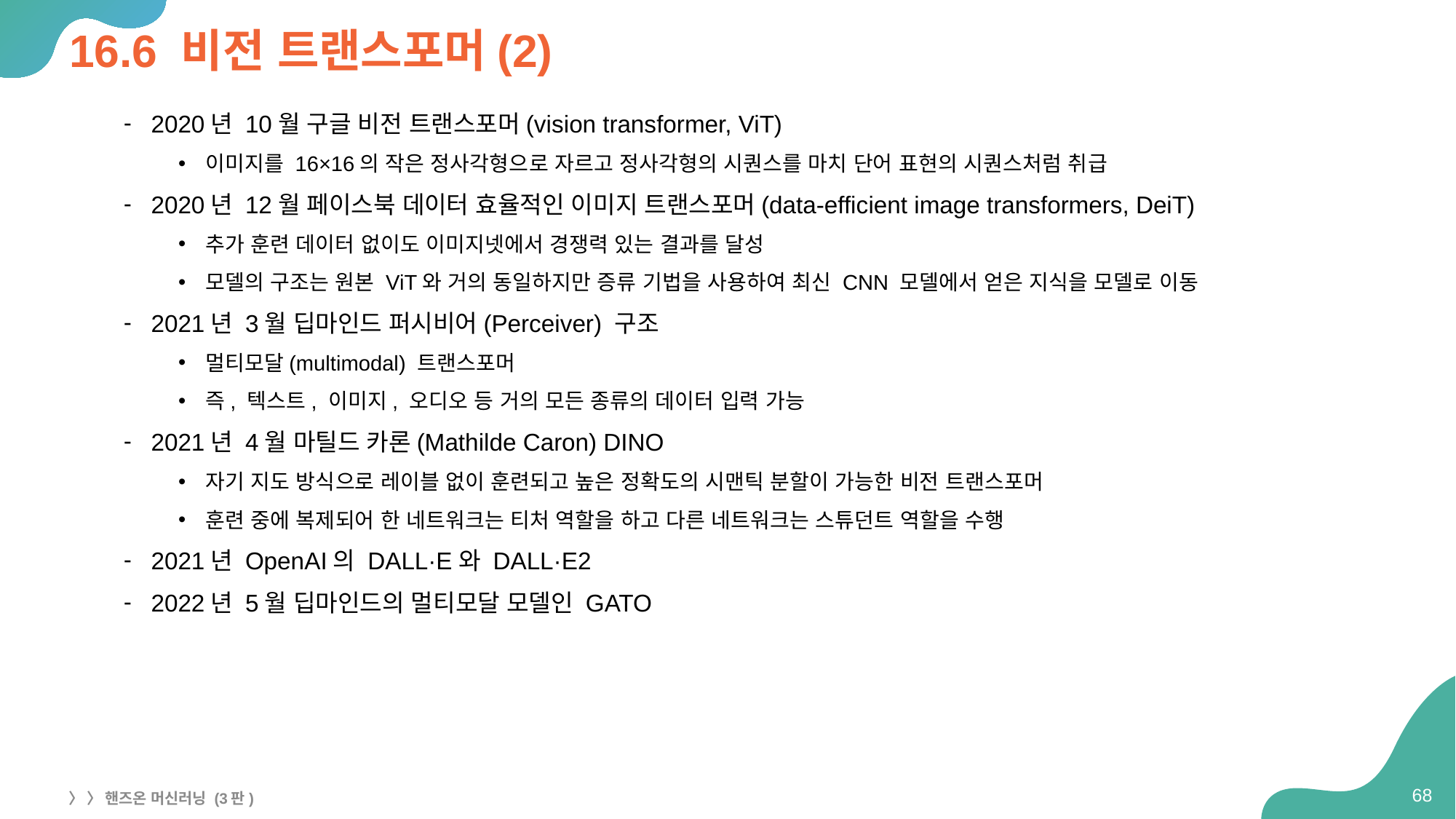

# 16.6 비전 트랜스포머(2)
2020년 10월 구글 비전 트랜스포머(vision transformer, ViT)
이미지를 16×16의 작은 정사각형으로 자르고 정사각형의 시퀀스를 마치 단어 표현의 시퀀스처럼 취급
2020년 12월 페이스북 데이터 효율적인 이미지 트랜스포머(data-efficient image transformers, DeiT)
추가 훈련 데이터 없이도 이미지넷에서 경쟁력 있는 결과를 달성
모델의 구조는 원본 ViT와 거의 동일하지만 증류 기법을 사용하여 최신 CNN 모델에서 얻은 지식을 모델로 이동
2021년 3월 딥마인드 퍼시비어(Perceiver) 구조
멀티모달(multimodal) 트랜스포머
즉, 텍스트, 이미지, 오디오 등 거의 모든 종류의 데이터 입력 가능
2021년 4월 마틸드 카론(Mathilde Caron) DINO
자기 지도 방식으로 레이블 없이 훈련되고 높은 정확도의 시맨틱 분할이 가능한 비전 트랜스포머
훈련 중에 복제되어 한 네트워크는 티처 역할을 하고 다른 네트워크는 스튜던트 역할을 수행
2021년 OpenAI의 DALL·E와 DALL·E2
2022년 5월 딥마인드의 멀티모달 모델인 GATO
68
〉 〉 핸즈온 머신러닝 (3판)